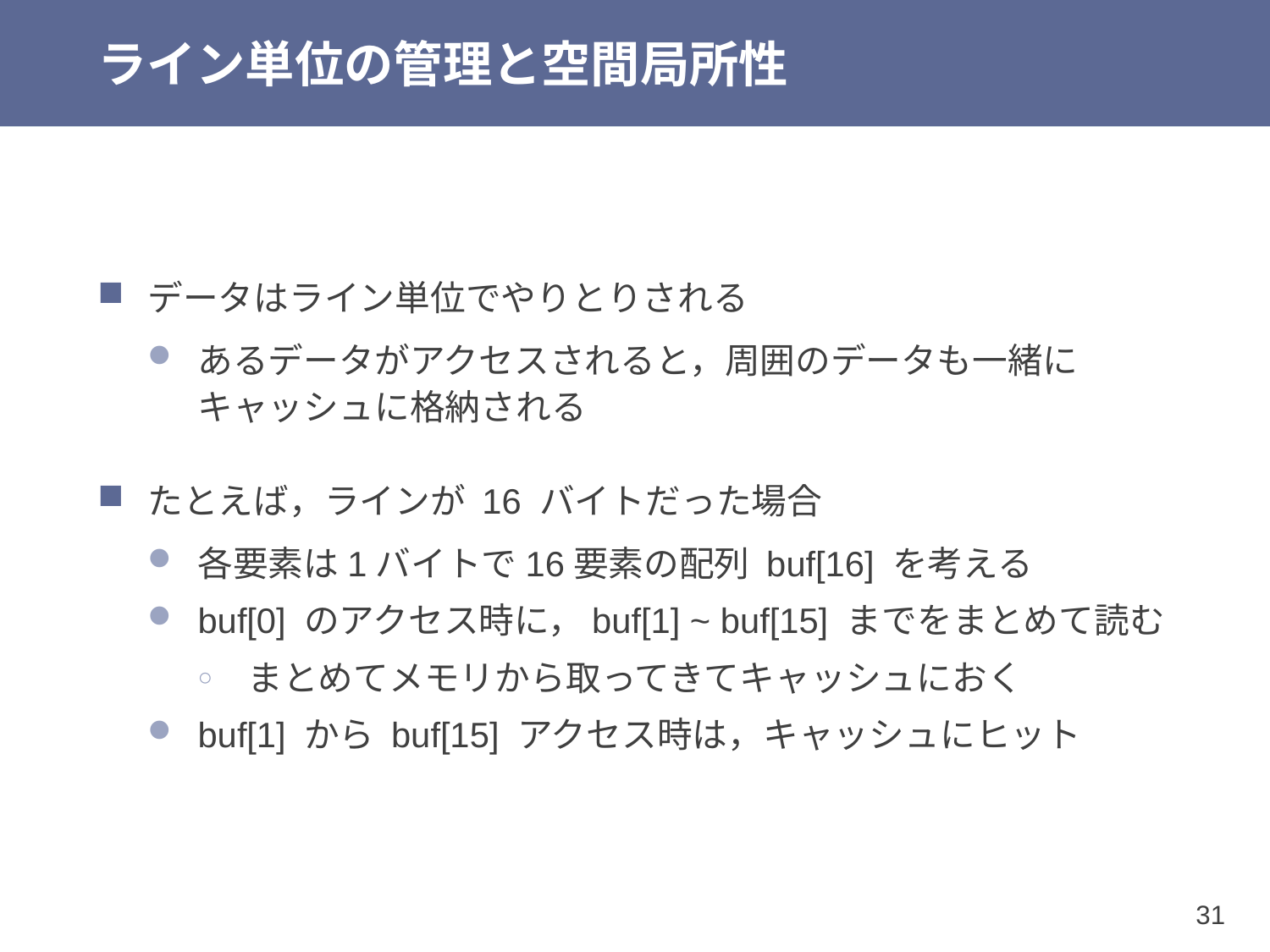

# ライン単位の管理と空間局所性
データはライン単位でやりとりされる
あるデータがアクセスされると，周囲のデータも一緒にキャッシュに格納される
たとえば，ラインが 16 バイトだった場合
各要素は1バイトで16要素の配列 buf[16] を考える
buf[0] のアクセス時に，buf[1] ~ buf[15] までをまとめて読む
まとめてメモリから取ってきてキャッシュにおく
buf[1] から buf[15] アクセス時は，キャッシュにヒット